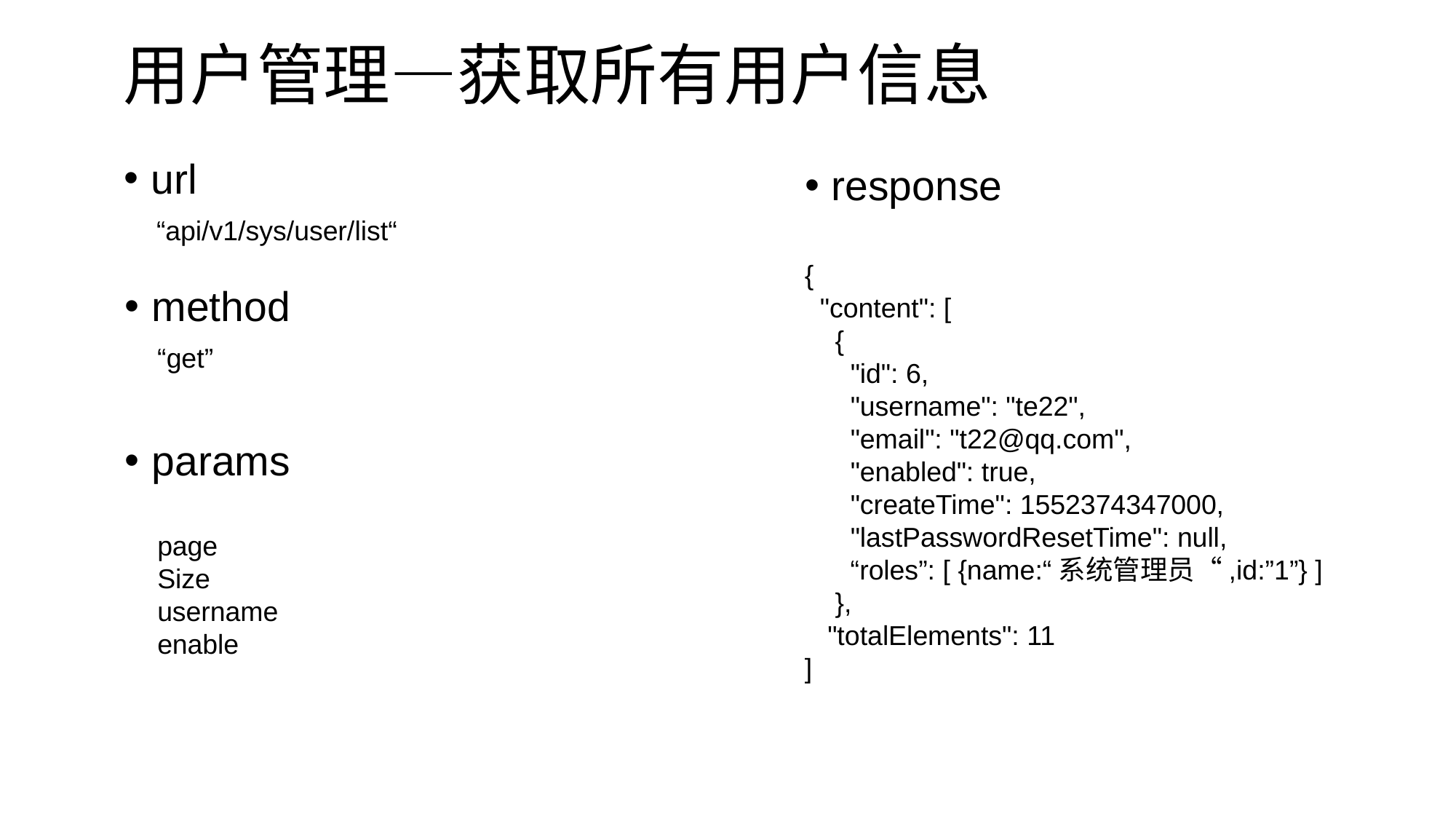

# 用户管理—获取所有用户信息
url
response
“api/v1/sys/user/list“
{
  "content": [
    {
      "id": 6,
      "username": "te22",
      "email": "t22@qq.com",
      "enabled": true,
      "createTime": 1552374347000,
      "lastPasswordResetTime": null,
      “roles”: [ {name:“系统管理员“,id:”1”} ]
    },
   "totalElements": 11
]
method
“get”
params
page
Size
username
enable